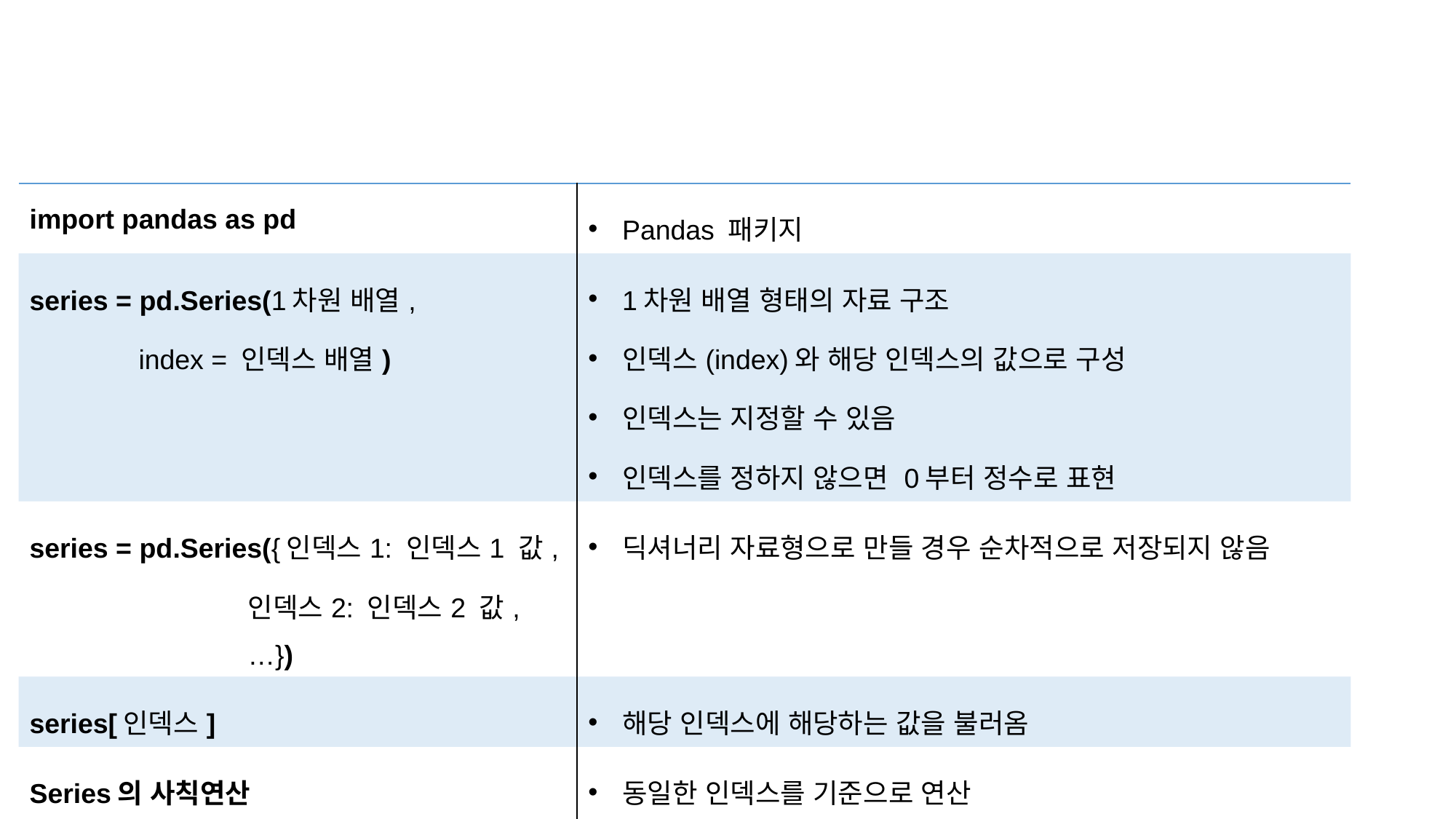

| import pandas as pd | Pandas 패키지 |
| --- | --- |
| series = pd.Series(1차원 배열, index = 인덱스 배열) | 1차원 배열 형태의 자료 구조 인덱스(index)와 해당 인덱스의 값으로 구성 인덱스는 지정할 수 있음 인덱스를 정하지 않으면 0부터 정수로 표현 |
| series = pd.Series({인덱스1: 인덱스1 값, 인덱스2: 인덱스2 값, …}) | 딕셔너리 자료형으로 만들 경우 순차적으로 저장되지 않음 |
| series[인덱스] | 해당 인덱스에 해당하는 값을 불러옴 |
| Series의 사칙연산 | 동일한 인덱스를 기준으로 연산 둘 중 하나에 결측이 존재하면 NaN으로 출력 |